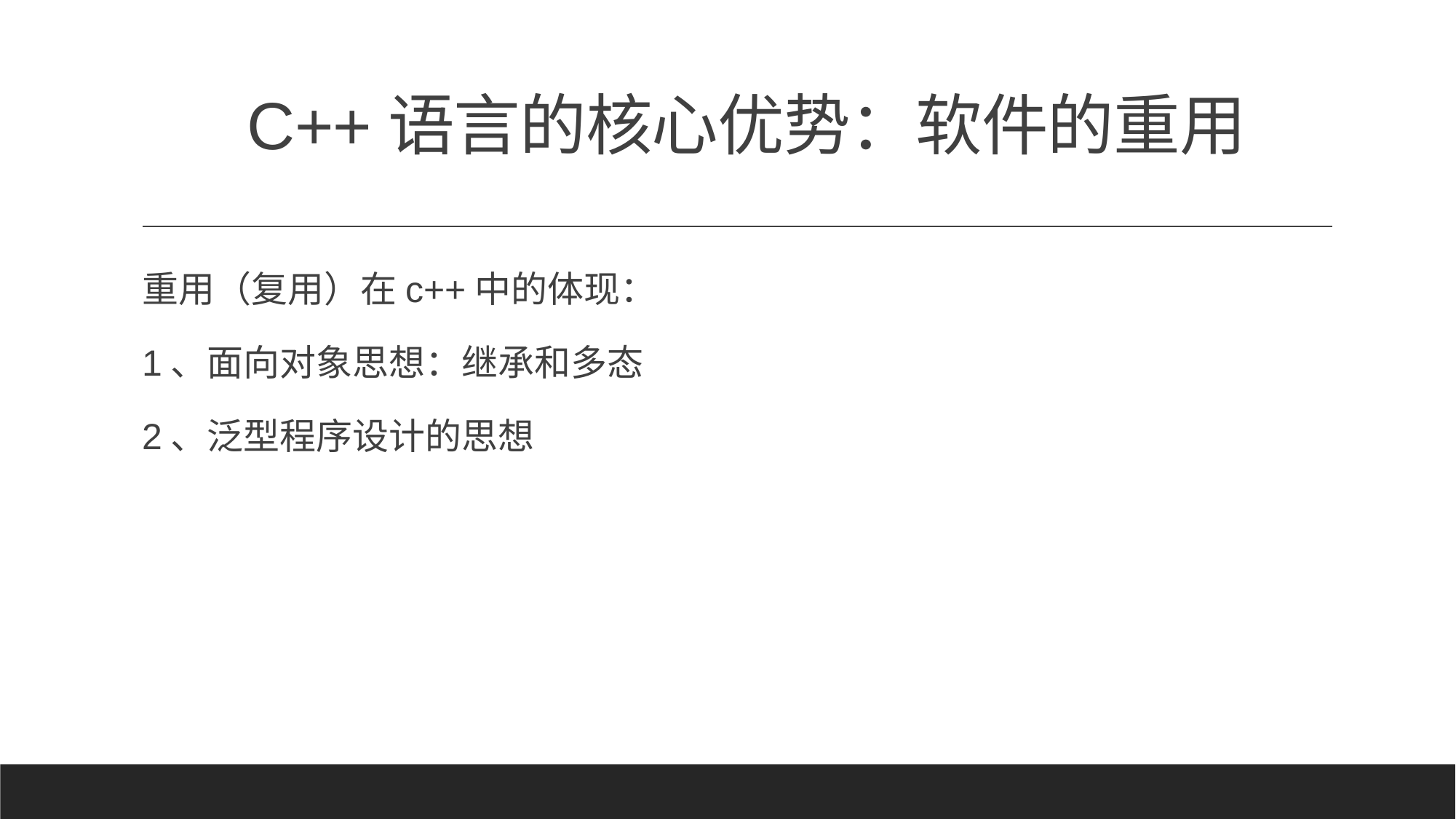

# C++语言的核心优势：软件的重用
重用（复用）在c++中的体现：
1、面向对象思想：继承和多态
2、泛型程序设计的思想